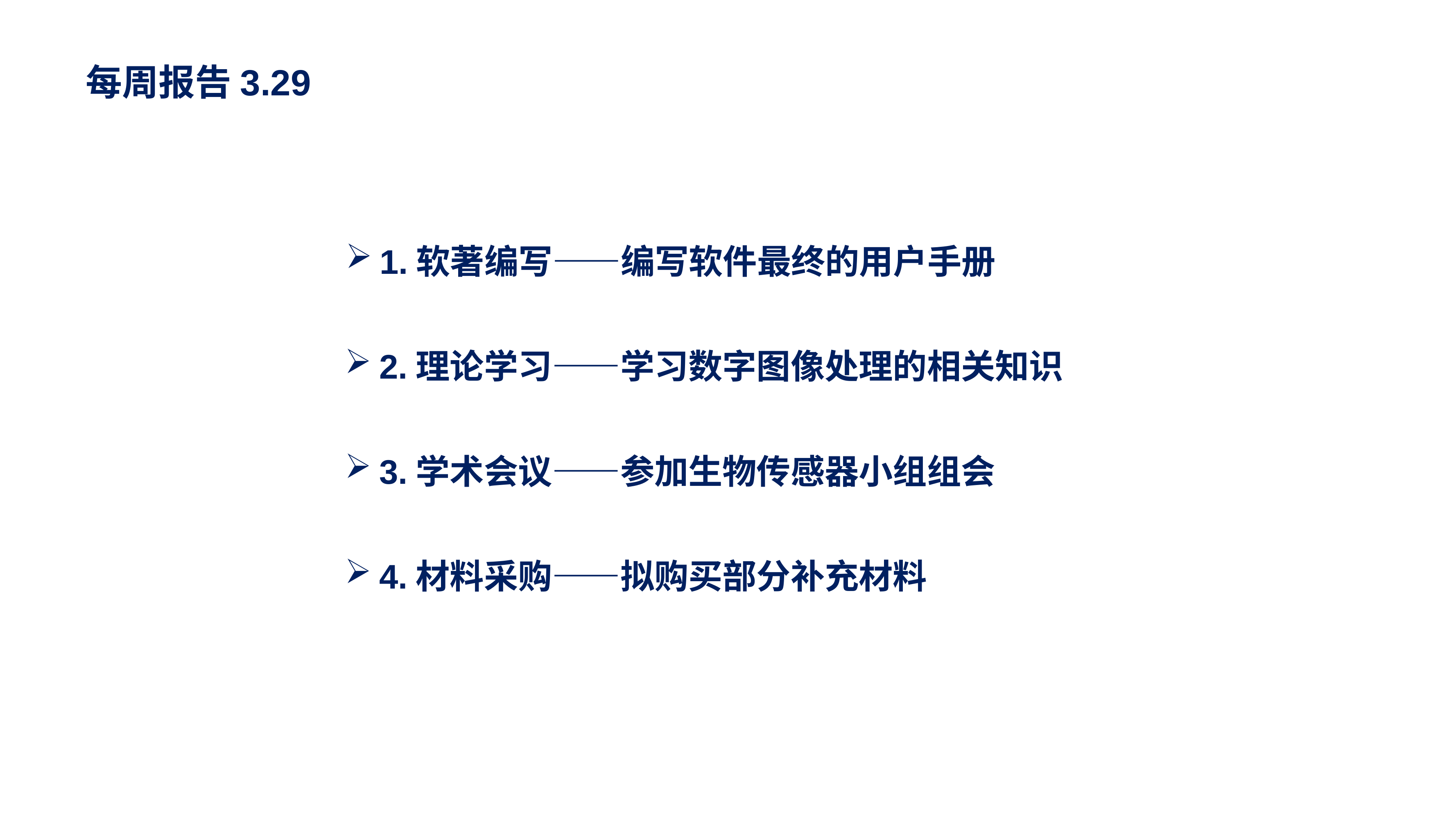

每周报告3.29
1.软著编写——编写软件最终的用户手册
2.理论学习——学习数字图像处理的相关知识
3.学术会议——参加生物传感器小组组会
4.材料采购——拟购买部分补充材料